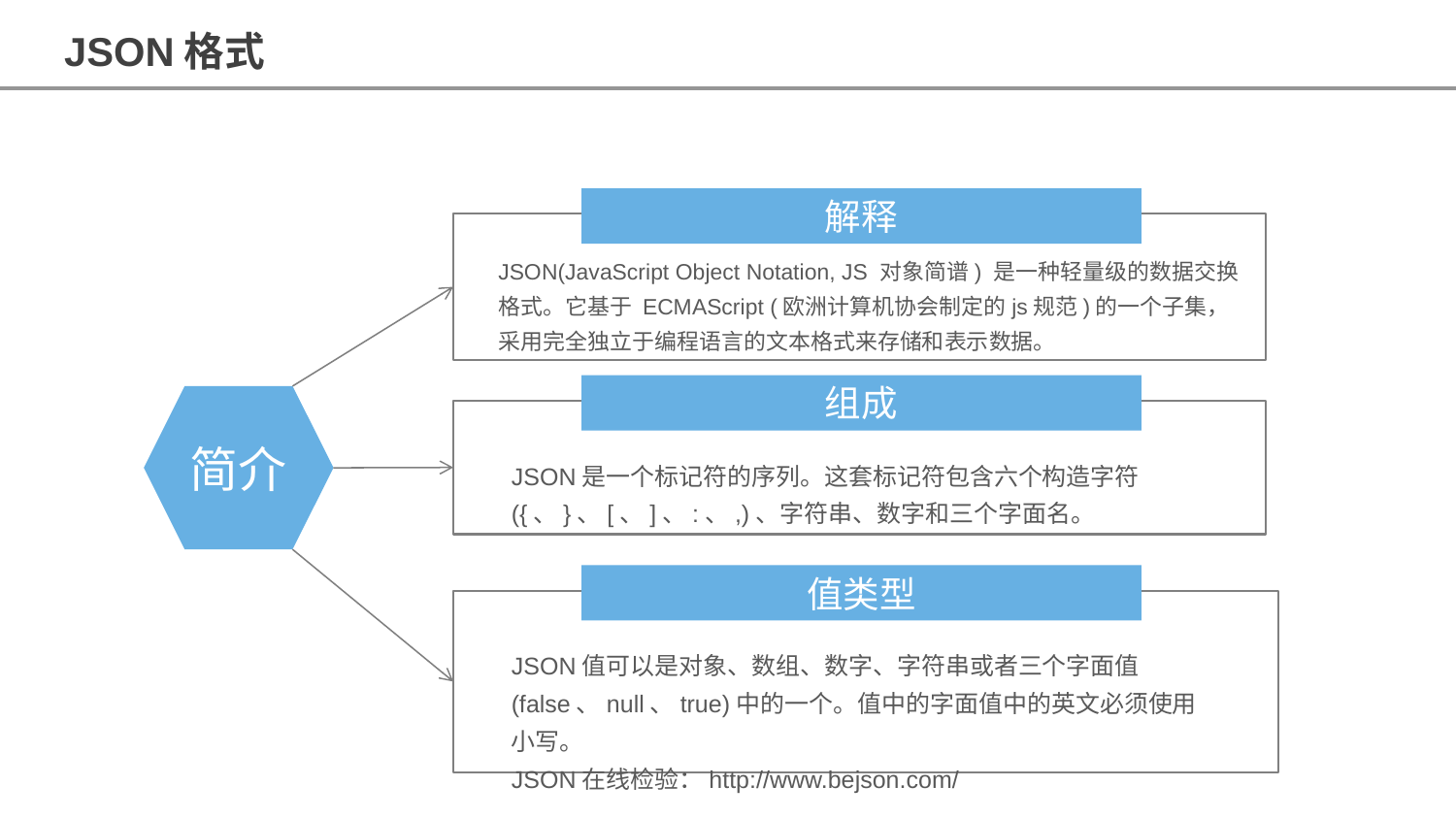

JSON格式
解释

JSON(JavaScript Object Notation, JS 对象简谱) 是一种轻量级的数据交换格式。它基于 ECMAScript (欧洲计算机协会制定的js规范)的一个子集，采用完全独立于编程语言的文本格式来存储和表示数据。
组成
简介

JSON是一个标记符的序列。这套标记符包含六个构造字符({、}、[、]、:、,)、字符串、数字和三个字面名。
值类型

JSON值可以是对象、数组、数字、字符串或者三个字面值(false、null、true)中的一个。值中的字面值中的英文必须使用小写。
JSON在线检验：http://www.bejson.com/